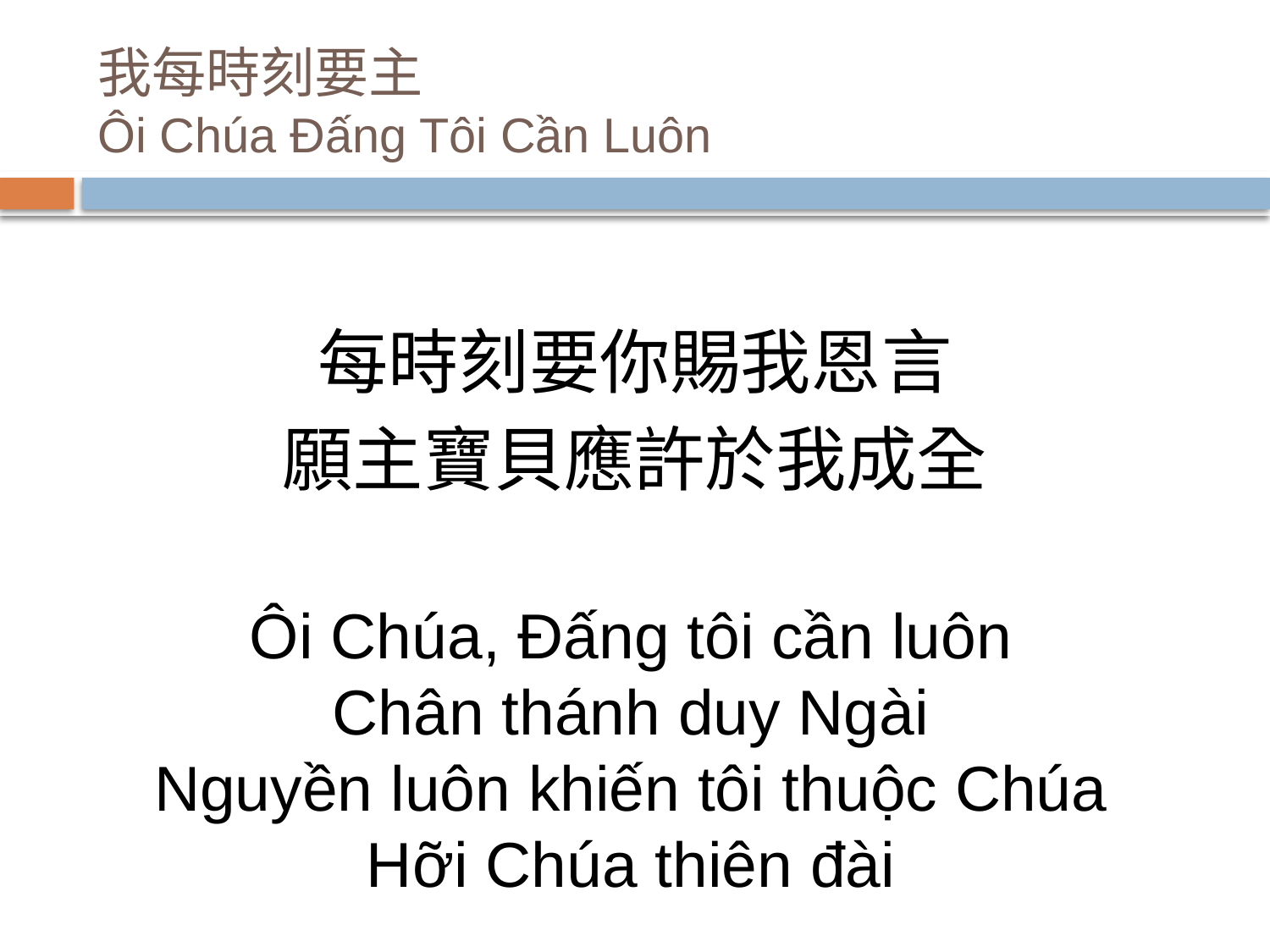

# 我每時刻要主 Ôi Chúa Đấng Tôi Cần Luôn
每時刻要你賜我恩言
願主寶貝應許於我成全
Ôi Chúa, Đấng tôi cần luôn
Chân thánh duy Ngài
Nguyền luôn khiến tôi thuộc Chúa
Hỡi Chúa thiên đài